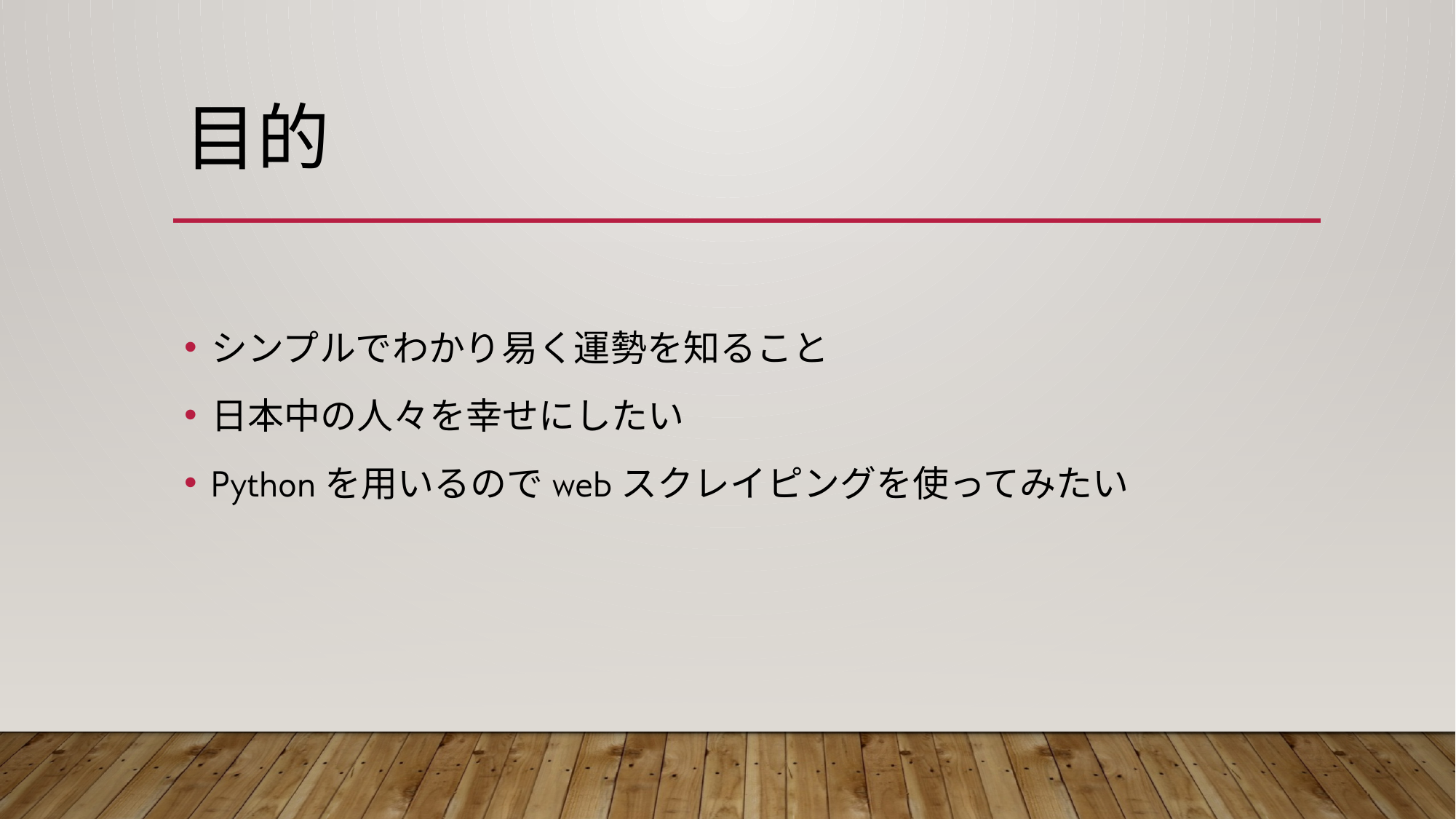

# 目的
シンプルでわかり易く運勢を知ること
日本中の人々を幸せにしたい
Pythonを用いるのでwebスクレイピングを使ってみたい